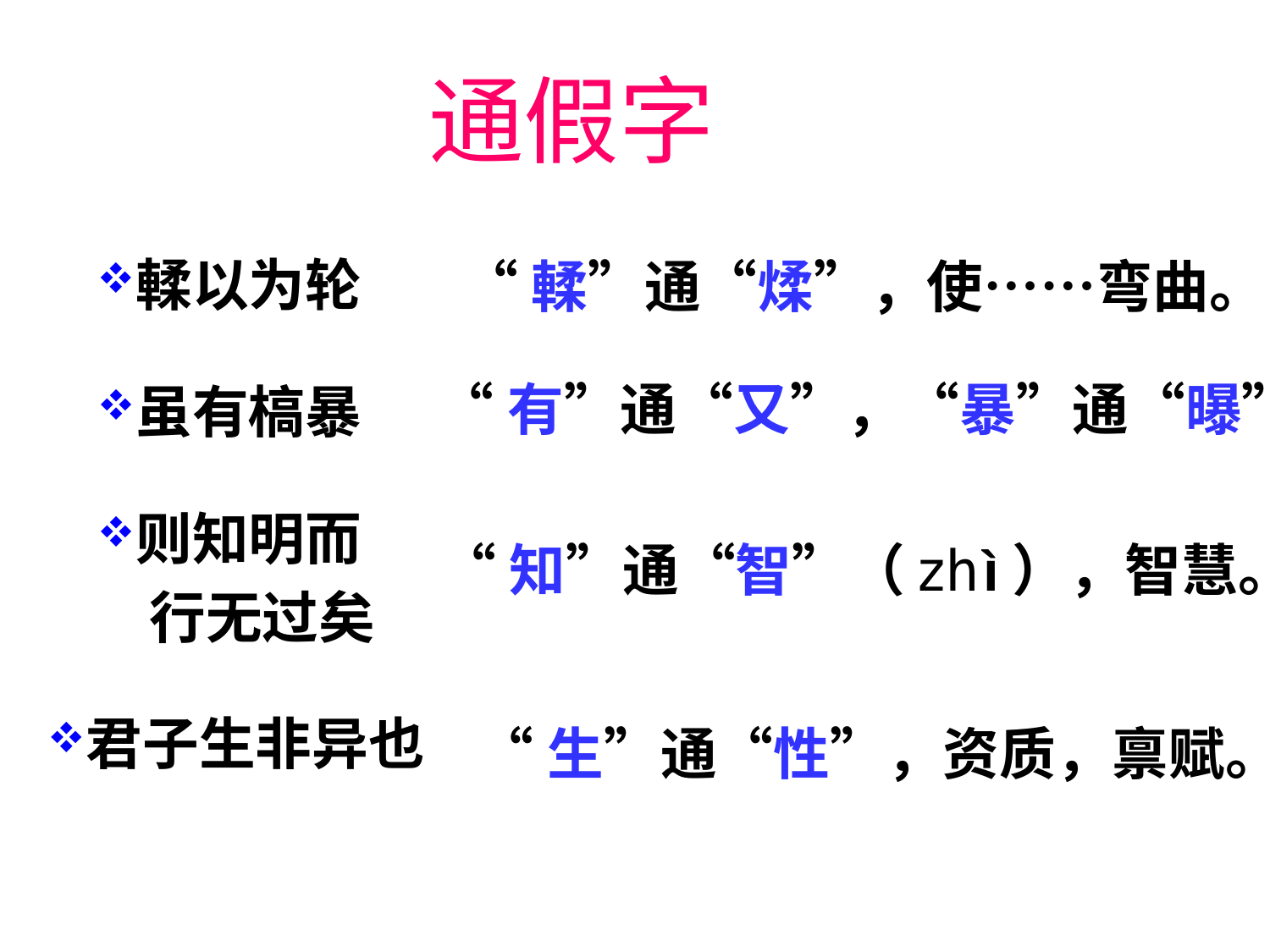

通假字
輮以为轮

“輮”通“煣”，使……弯曲。

“有”通“又”，“暴”通“曝”。

虽有槁暴

则知明而
   行无过矣

“知”通“智”（zhì），智慧。
君子生非异也

“生”通“性”，资质，禀赋。